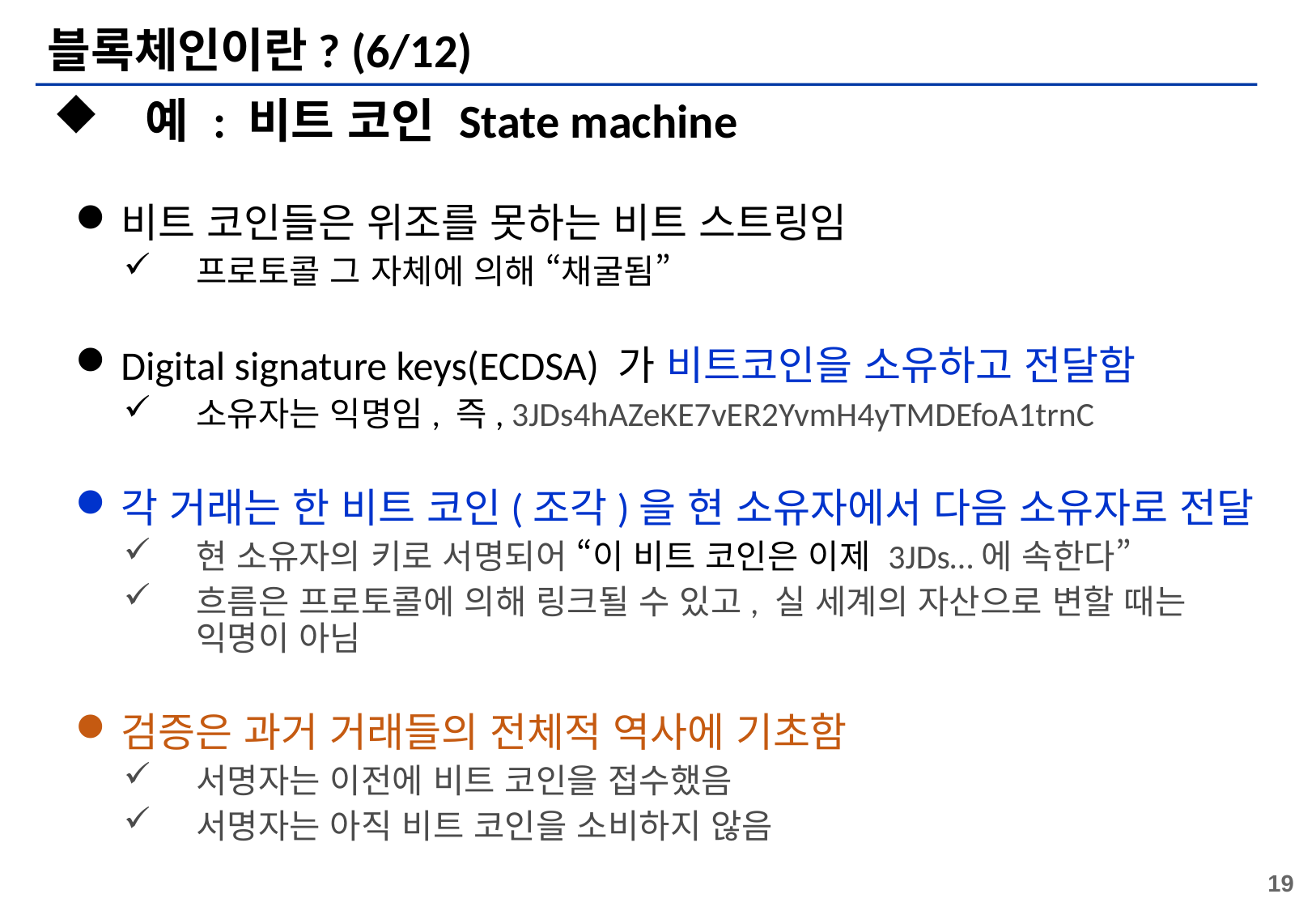

# 블록체인이란? (6/12)
 예 : 비트 코인 State machine

비트 코인들은 위조를 못하는 비트 스트링임
프로토콜 그 자체에 의해 “채굴됨”

Digital signature keys(ECDSA) 가 비트코인을 소유하고 전달함
소유자는 익명임, 즉, 3JDs4hAZeKE7vER2YvmH4yTMDEfoA1trnC

각 거래는 한 비트 코인(조각)을 현 소유자에서 다음 소유자로 전달
현 소유자의 키로 서명되어 “이 비트 코인은 이제 3JDs…에 속한다”
흐름은 프로토콜에 의해 링크될 수 있고, 실 세계의 자산으로 변할 때는 익명이 아님

검증은 과거 거래들의 전체적 역사에 기초함
서명자는 이전에 비트 코인을 접수했음
서명자는 아직 비트 코인을 소비하지 않음